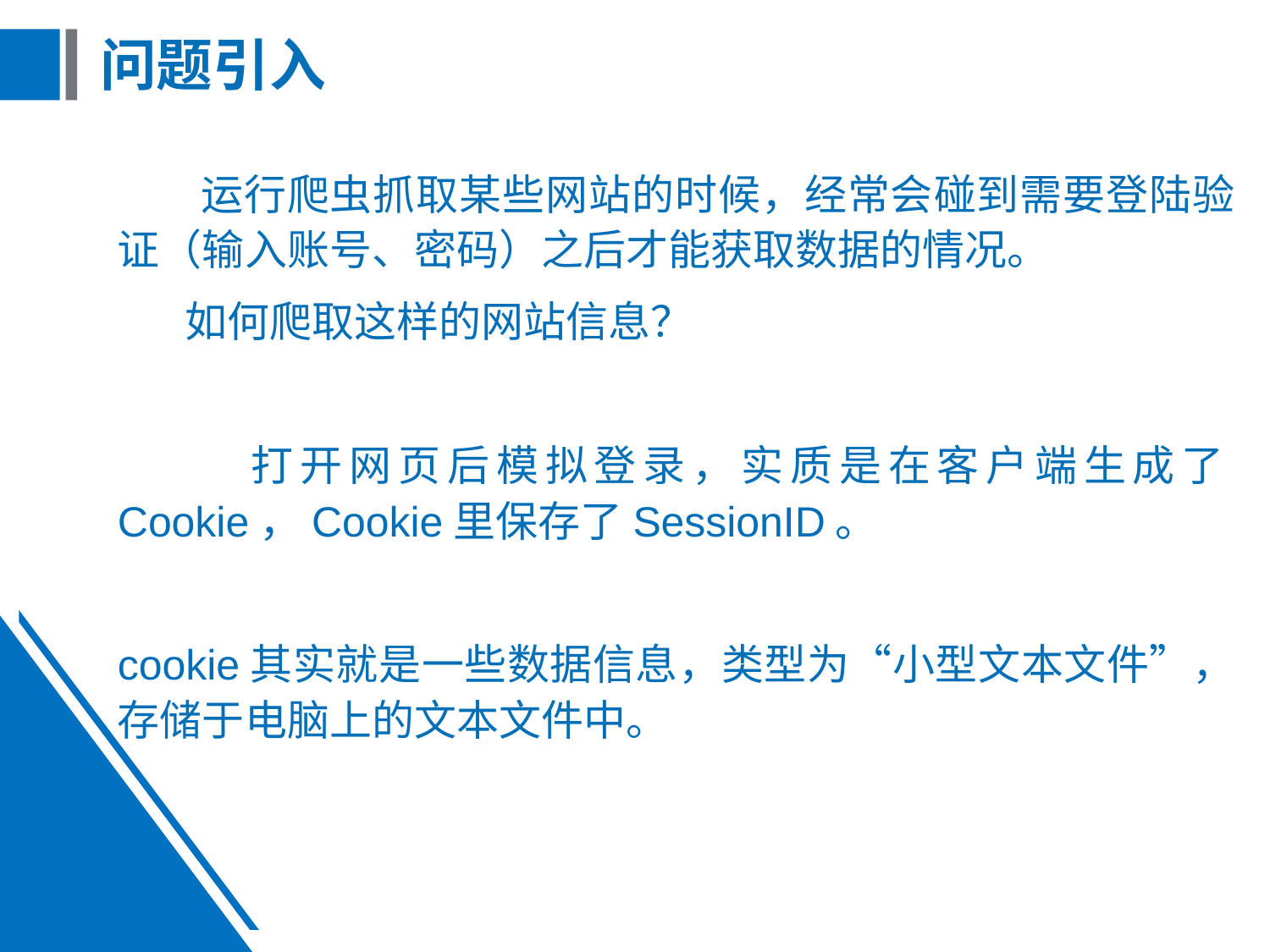

# 问题引入
       运行爬虫抓取某些网站的时候，经常会碰到需要登陆验证（输入账号、密码）之后才能获取数据的情况。
      如何爬取这样的网站信息？

	打开网页后模拟登录，实质是在客户端生成了Cookie，Cookie里保存了SessionID。

cookie其实就是一些数据信息，类型为“小型文本文件”，存储于电脑上的文本文件中。

2